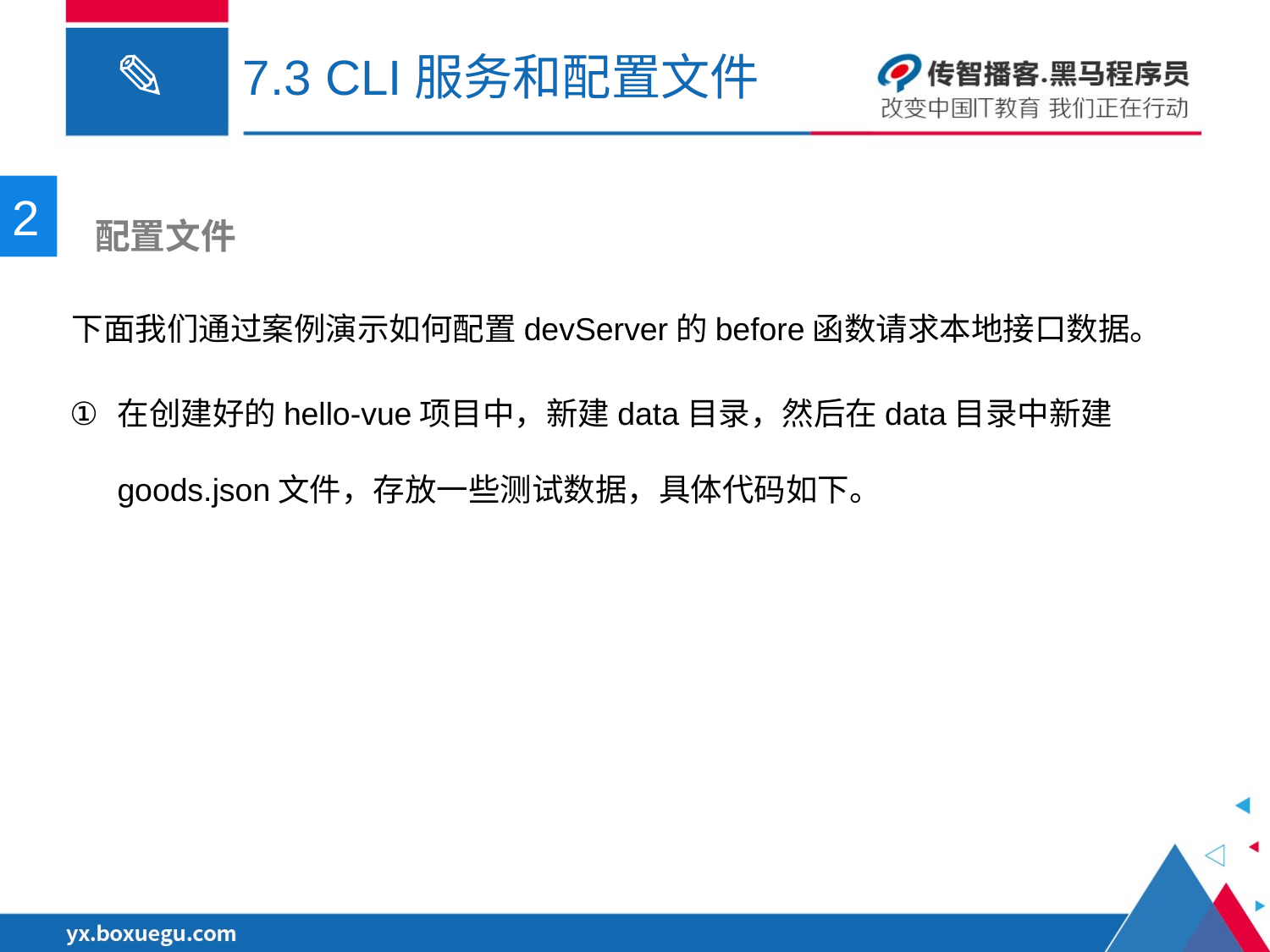

# 7.3 CLI服务和配置文件

2
  配置文件
下面我们通过案例演示如何配置devServer的before函数请求本地接口数据。
在创建好的hello-vue项目中，新建data目录，然后在data目录中新建goods.json文件，存放一些测试数据，具体代码如下。